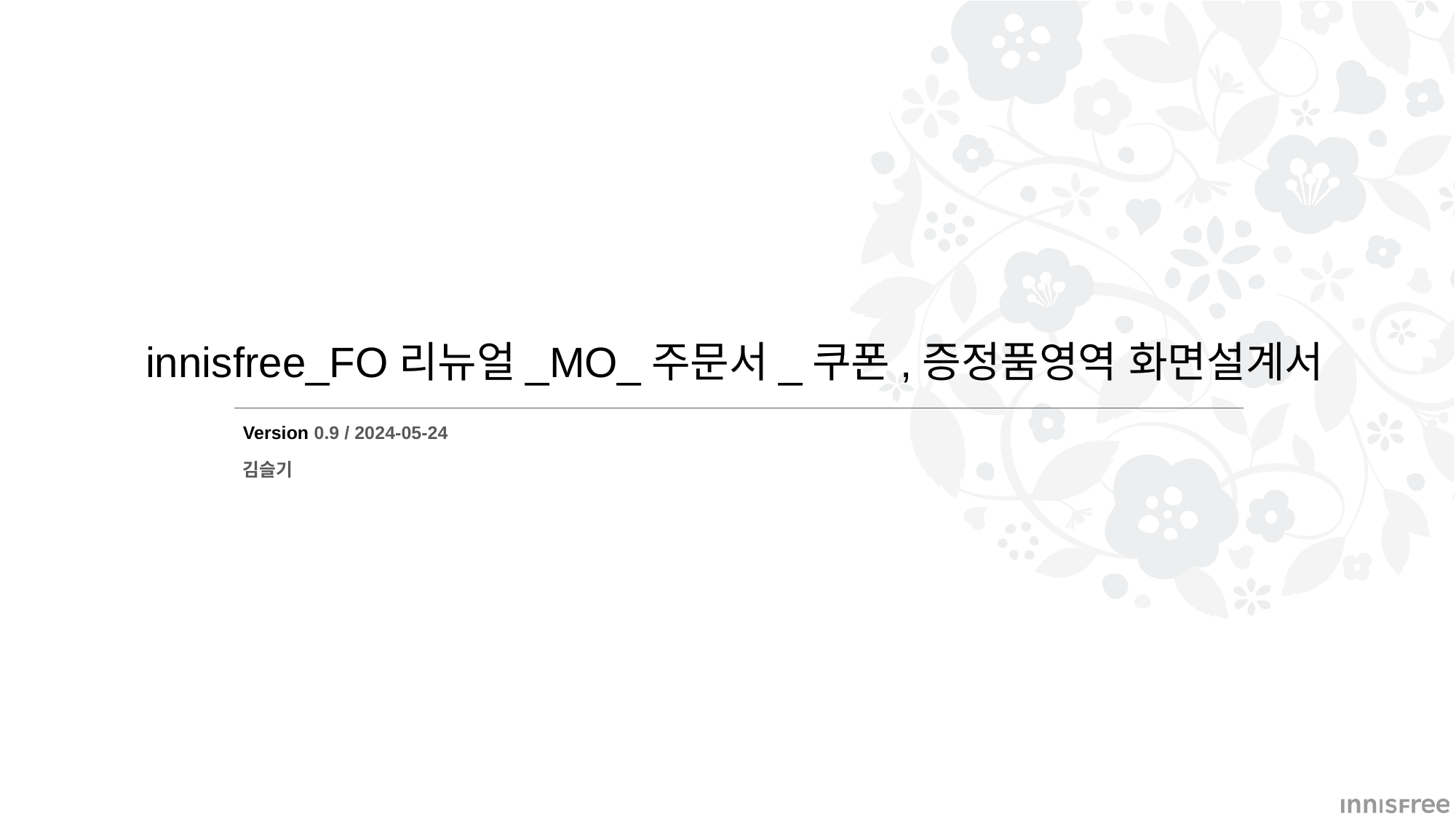

innisfree_FO리뉴얼_MO_주문서_쿠폰,증정품영역 화면설계서
Version 0.9 / 2024-05-24
김슬기